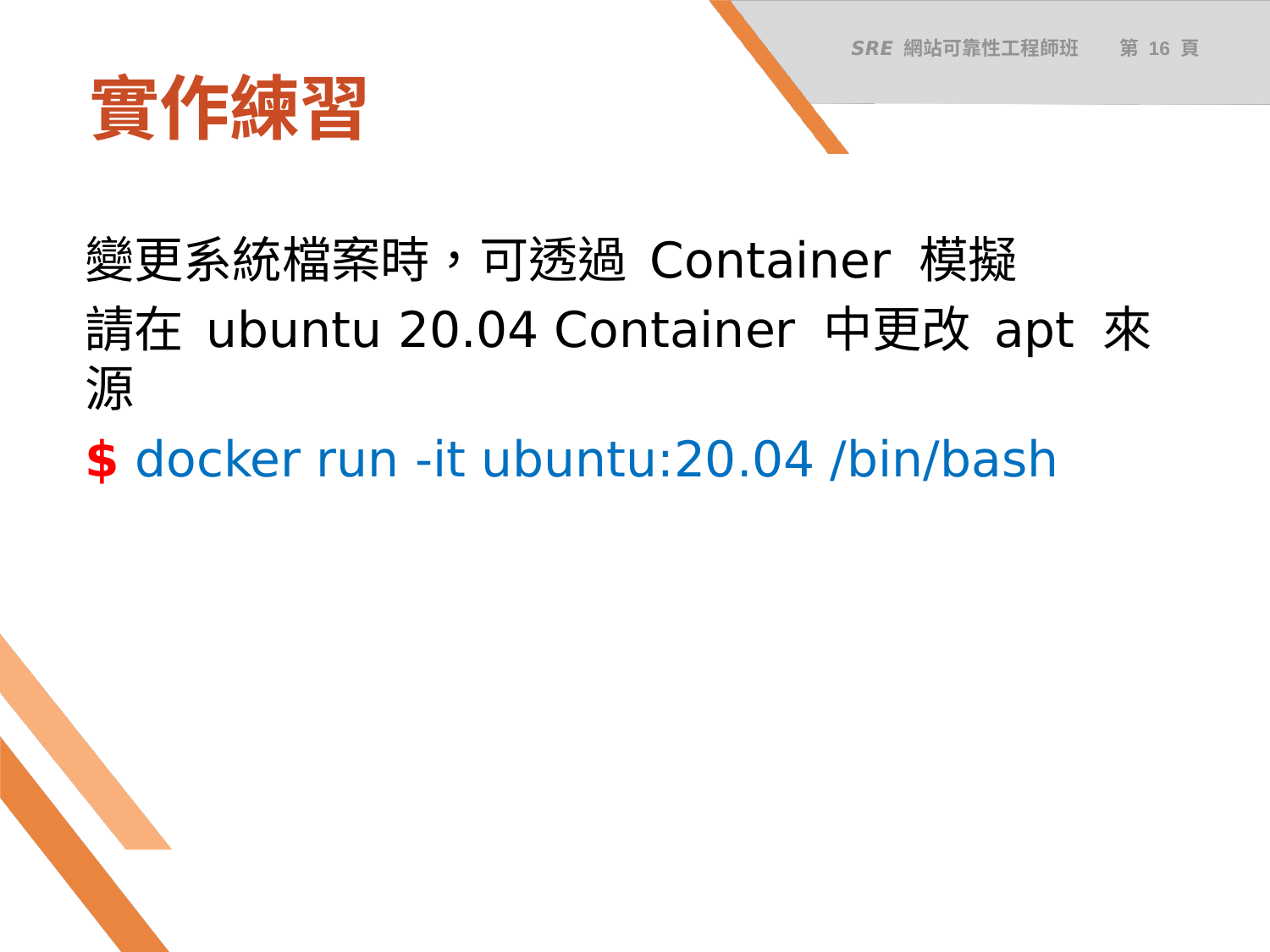

SRE 網站可靠性工程師班
第 16 頁
# 實作練習
變更系統檔案時，可透過 Container 模擬
請在 ubuntu 20.04 Container 中更改 apt 來源
$ docker run -it ubuntu:20.04 /bin/bash